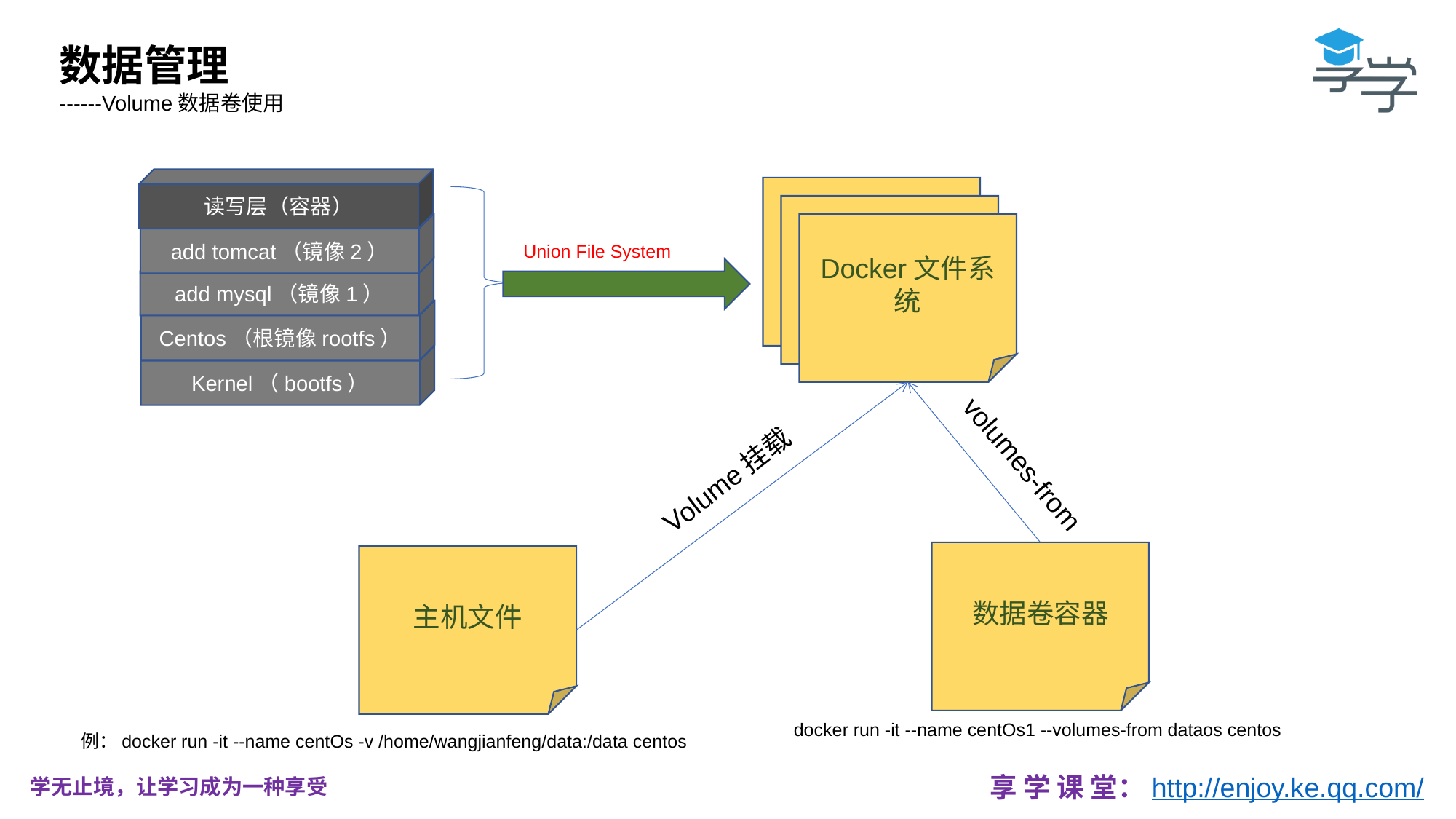

数据管理
------Volume数据卷使用
读写层（容器）

add tomcat（镜像2）
Docker文件系统
Union File System
add mysql（镜像1）

Centos（根镜像rootfs）
Kernel（bootfs）
volumes-from
Volume挂载
数据卷容器
主机文件
docker run -it --name centOs1 --volumes-from dataos centos
例：docker run -it --name centOs -v /home/wangjianfeng/data:/data centos